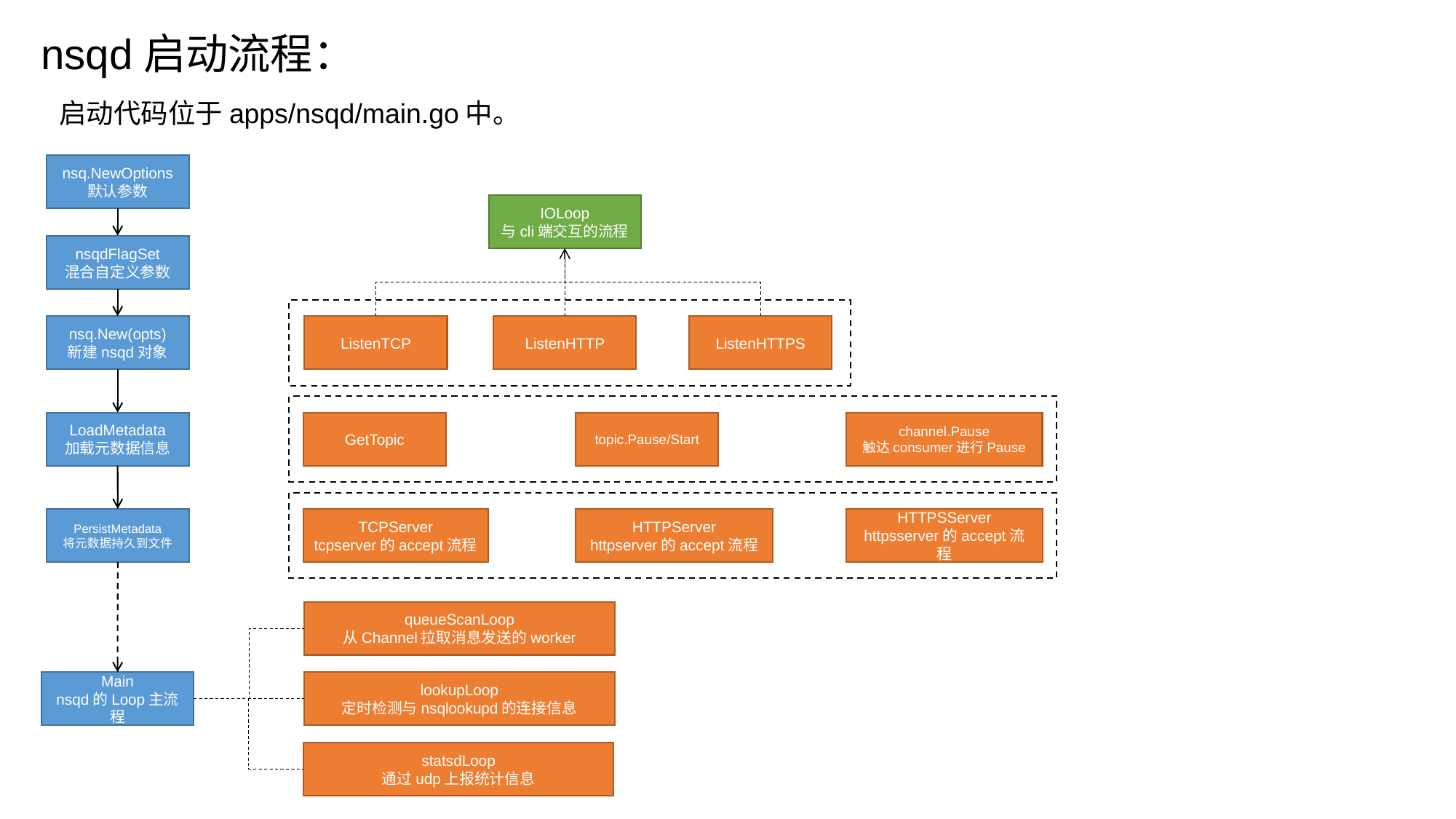

nsqd启动流程：
启动代码位于apps/nsqd/main.go中。
nsq.NewOptions
默认参数
IOLoop
与cli端交互的流程
nsqdFlagSet
混合自定义参数

nsq.New(opts)
新建nsqd对象
ListenTCP
ListenHTTP
ListenHTTPS

LoadMetadata
加载元数据信息
GetTopic
topic.Pause/Start
channel.Pause
触达consumer进行Pause

PersistMetadata
将元数据持久到文件
TCPServer
tcpserver的accept流程
HTTPServer
httpserver的accept流程
HTTPSServer
httpsserver的accept流程
queueScanLoop
从Channel拉取消息发送的worker
Main
nsqd的Loop主流程
lookupLoop
定时检测与nsqlookupd的连接信息
statsdLoop
通过udp上报统计信息